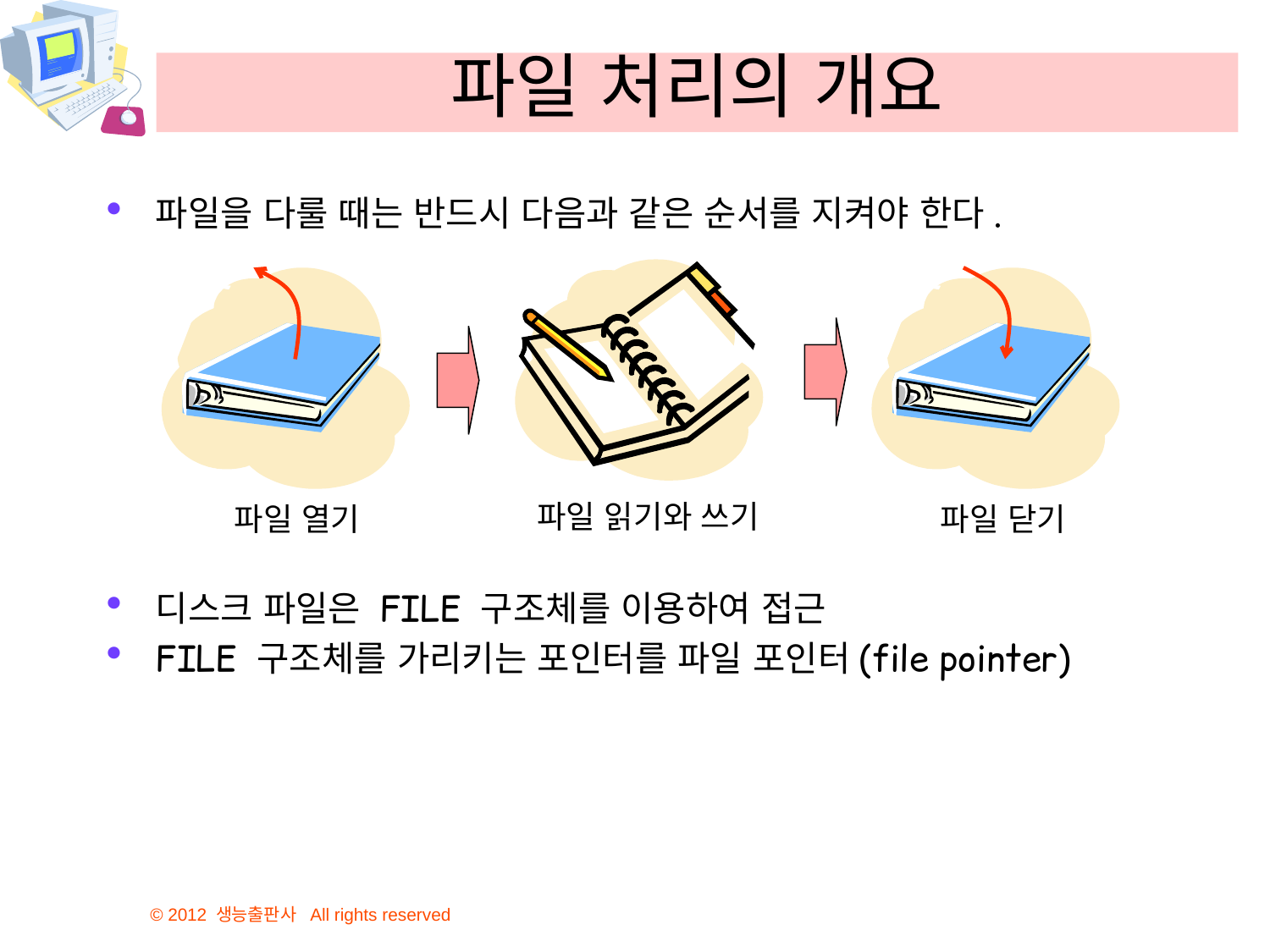

# 파일 처리의 개요
파일을 다룰 때는 반드시 다음과 같은 순서를 지켜야 한다.

디스크 파일은 FILE 구조체를 이용하여 접근
FILE 구조체를 가리키는 포인터를 파일 포인터(file pointer)

파일 읽기와 쓰기

파일 열기

파일 닫기